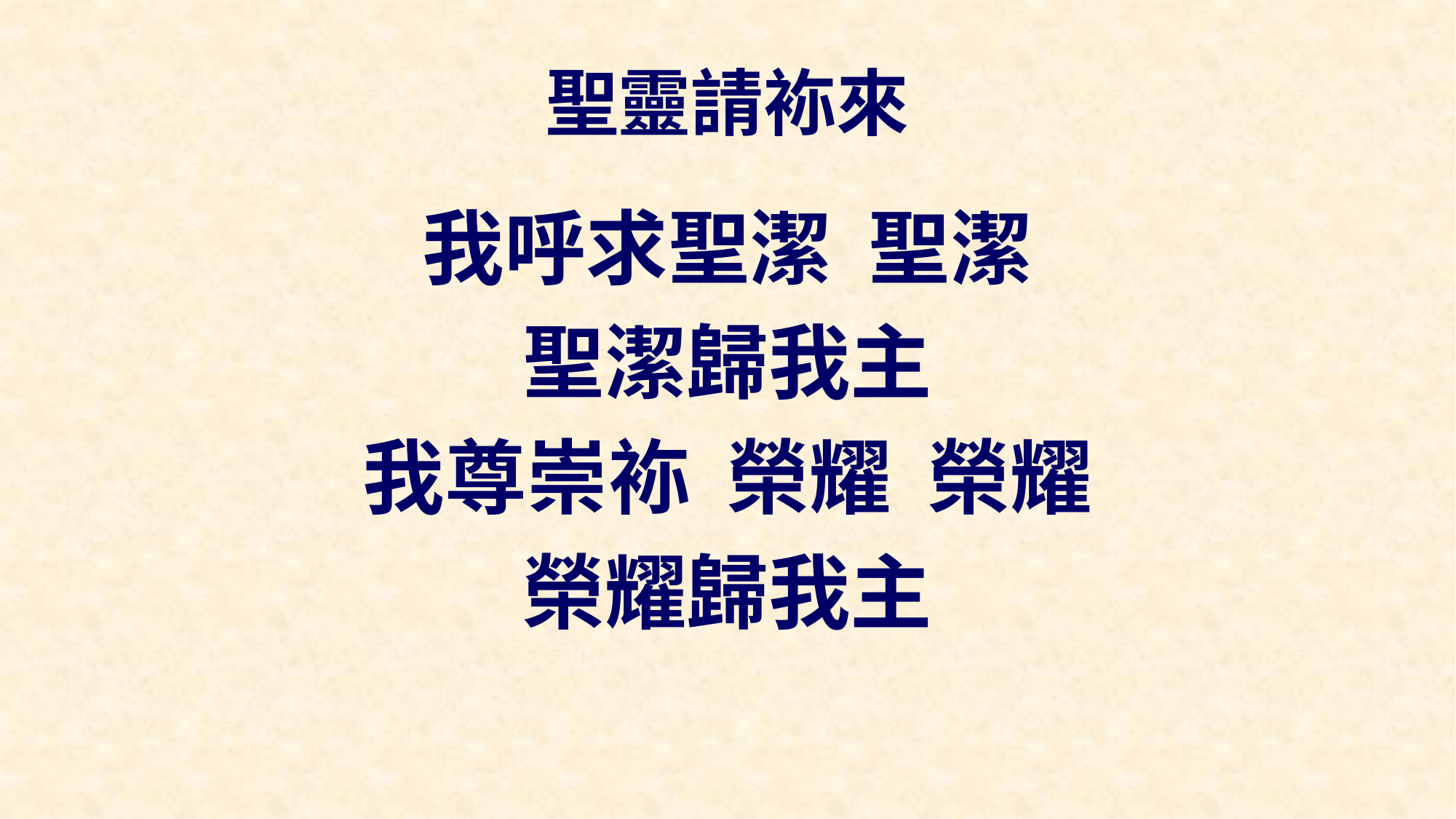

# 聖靈請袮來
我呼求聖潔  聖潔
聖潔歸我主
我尊崇袮  榮耀  榮耀
榮耀歸我主